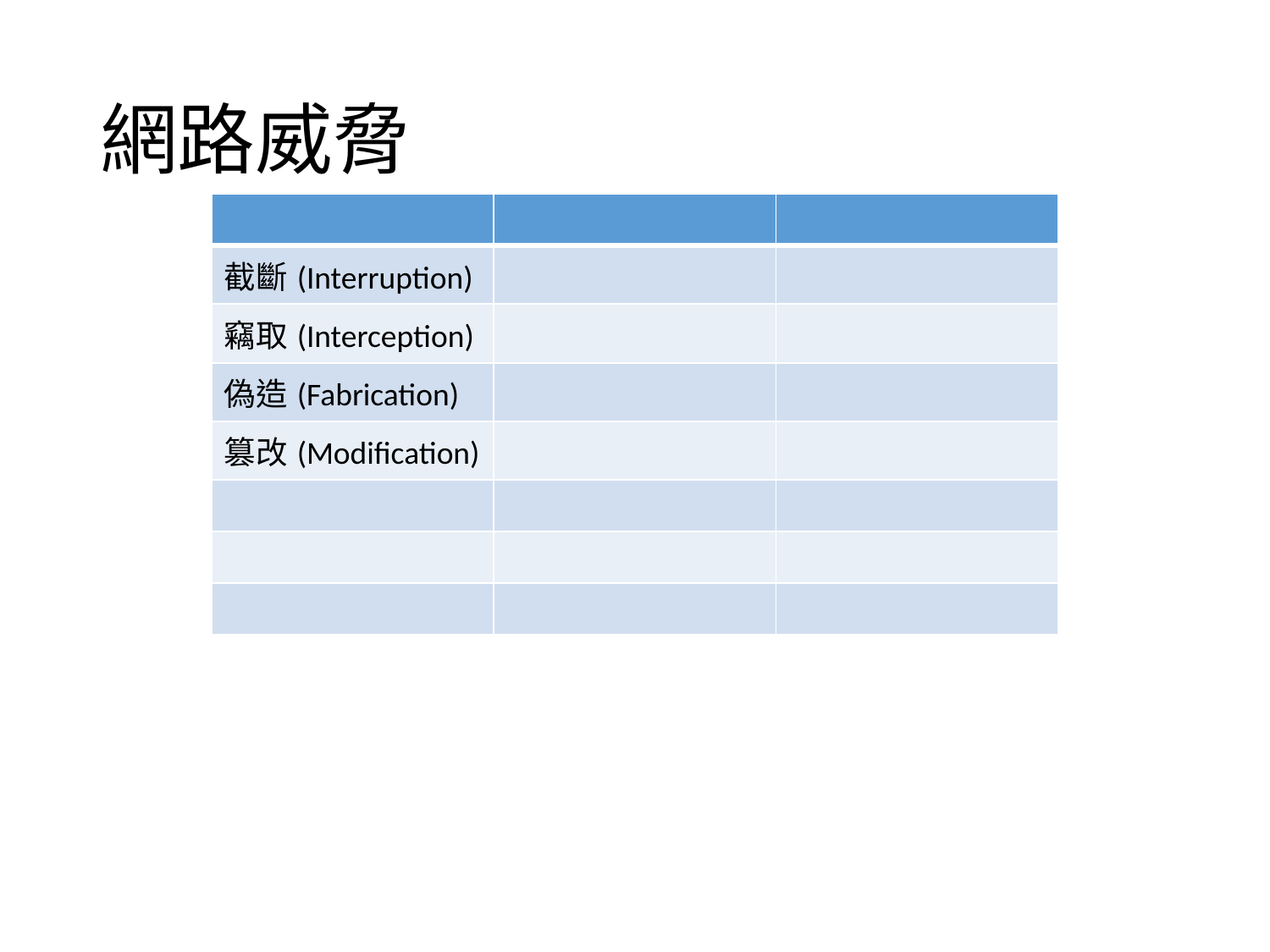

# 網路威脅
|  |  |  |
| --- | --- | --- |
| 截斷(Interruption) |  |  |
| 竊取(Interception) |  |  |
| 偽造(Fabrication) |  |  |
| 篡改(Modification) |  |  |
|  |  |  |
|  |  |  |
|  |  |  |